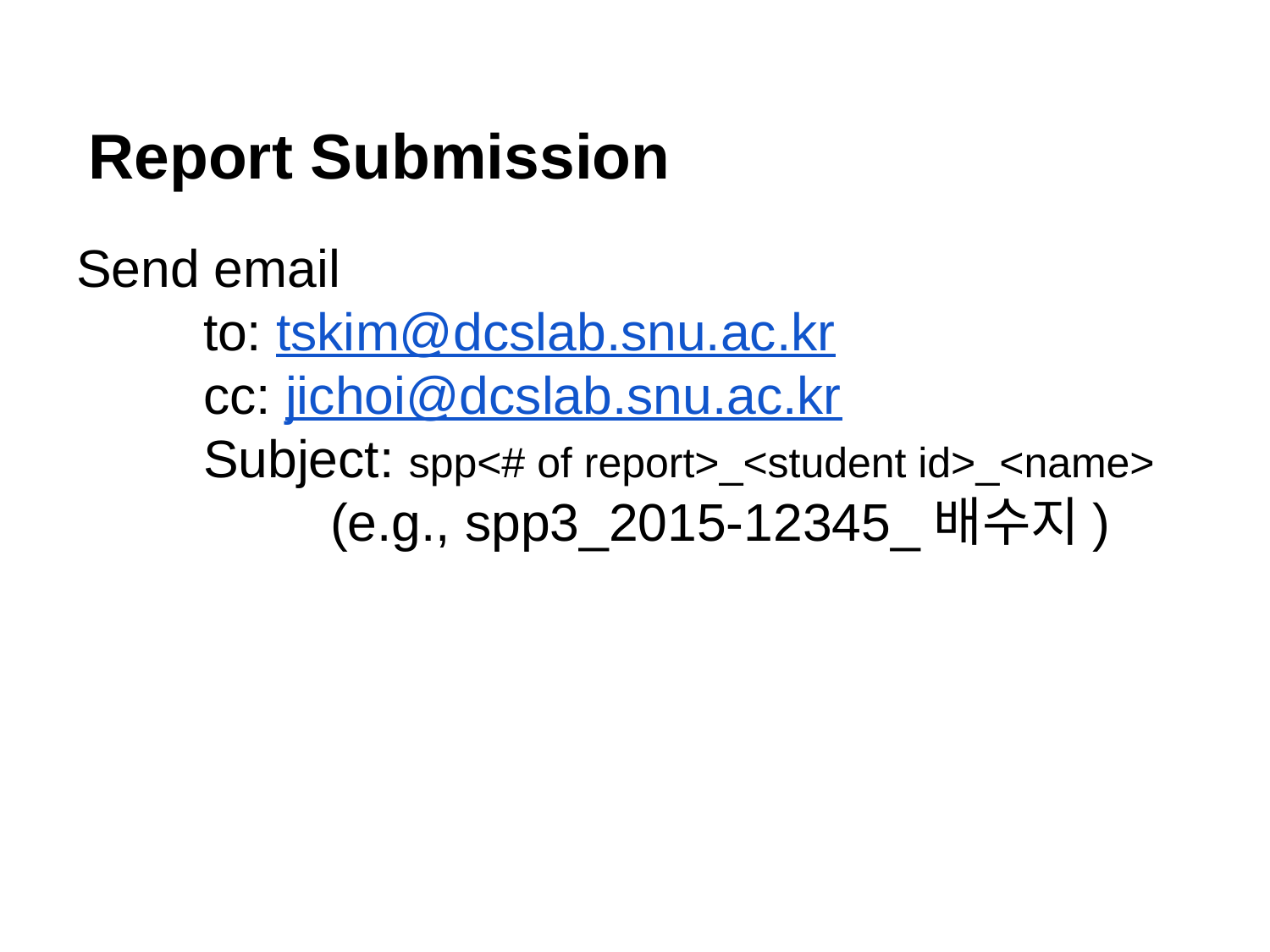

Report Submission
Send email
	to: tskim@dcslab.snu.ac.kr
	cc: jichoi@dcslab.snu.ac.kr
	Subject: spp<# of report>_<student id>_<name>
		(e.g., spp3_2015-12345_배수지)